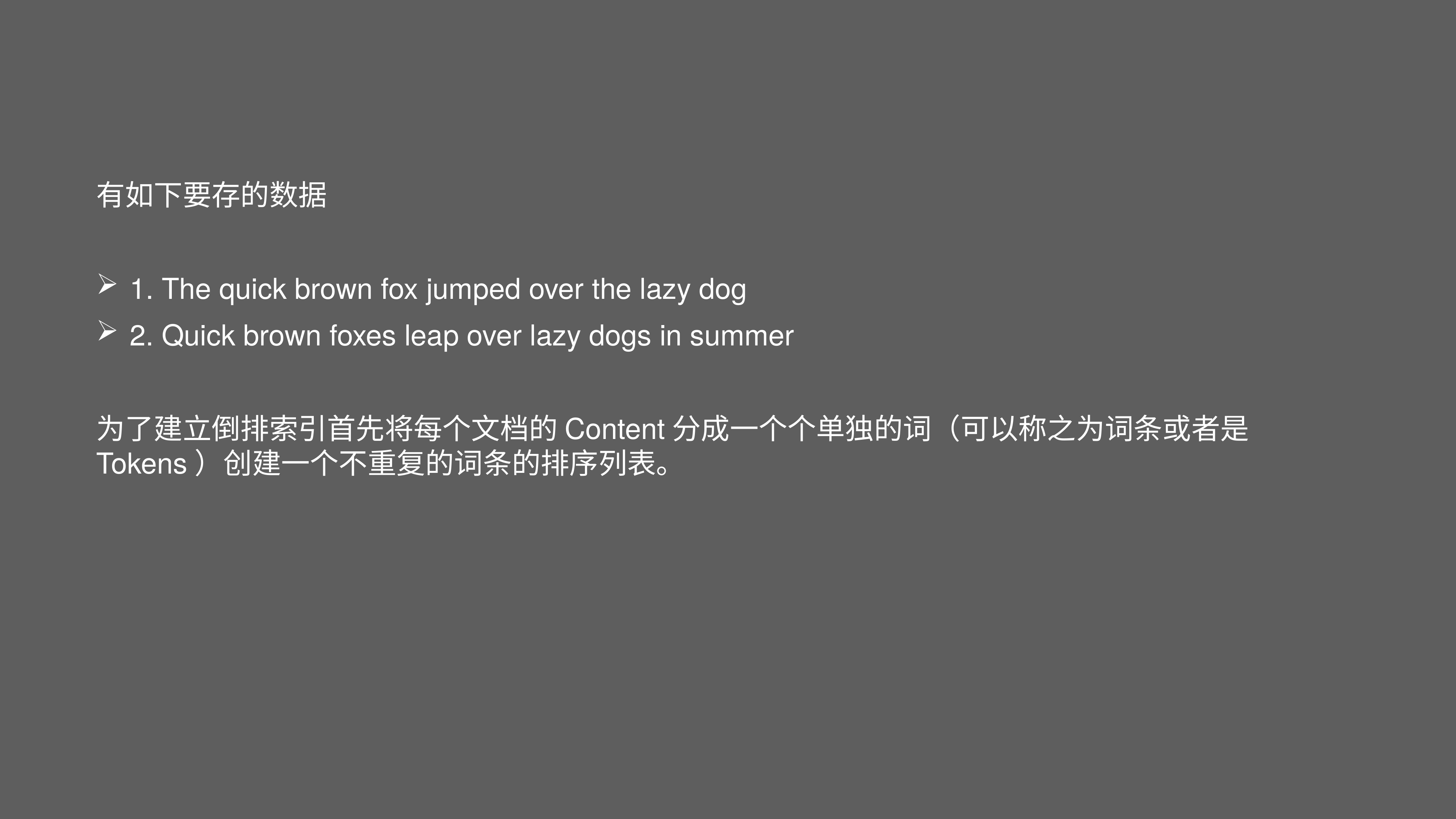

#
有如下要存的数据

1. The quick brown fox jumped over the lazy dog
2. Quick brown foxes leap over lazy dogs in summer

为了建立倒排索引首先将每个文档的Content分成一个个单独的词（可以称之为词条或者是Tokens）创建一个不重复的词条的排序列表。